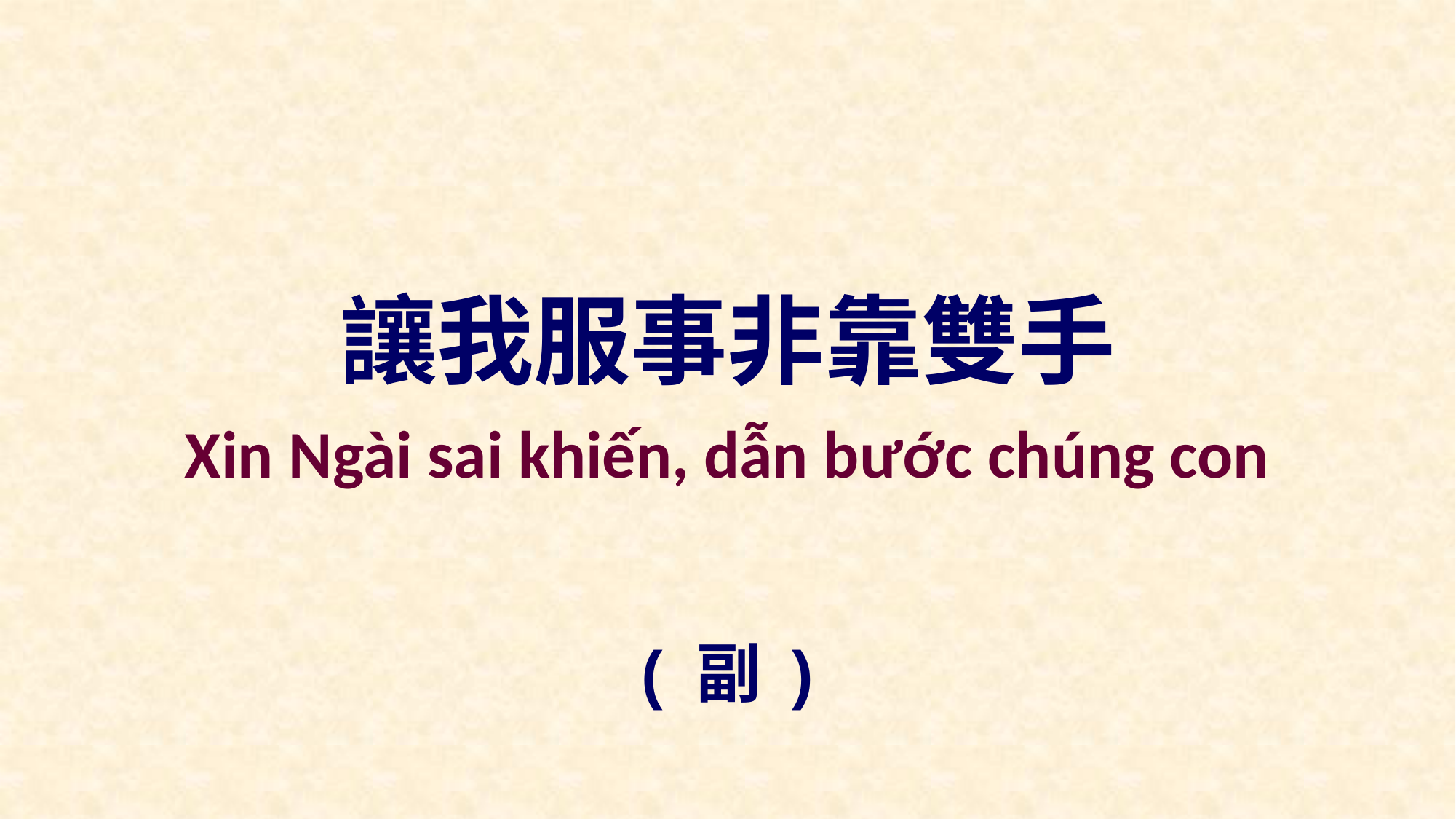

讓我服事非靠雙手
Xin Ngài sai khiến, dẫn bước chúng con
( 副 )